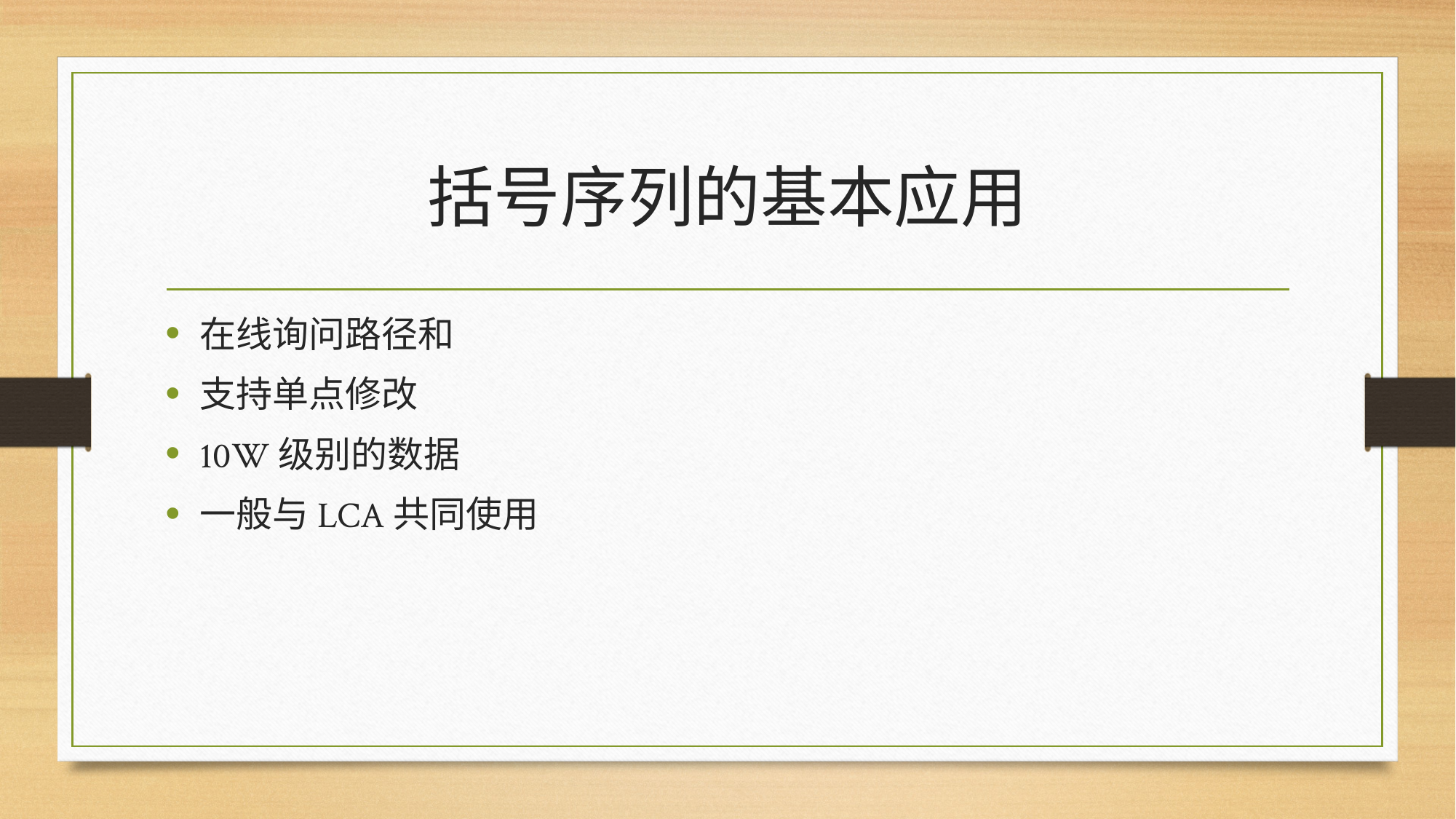

# 括号序列的基本应用
在线询问路径和
支持单点修改
10W级别的数据
一般与LCA共同使用